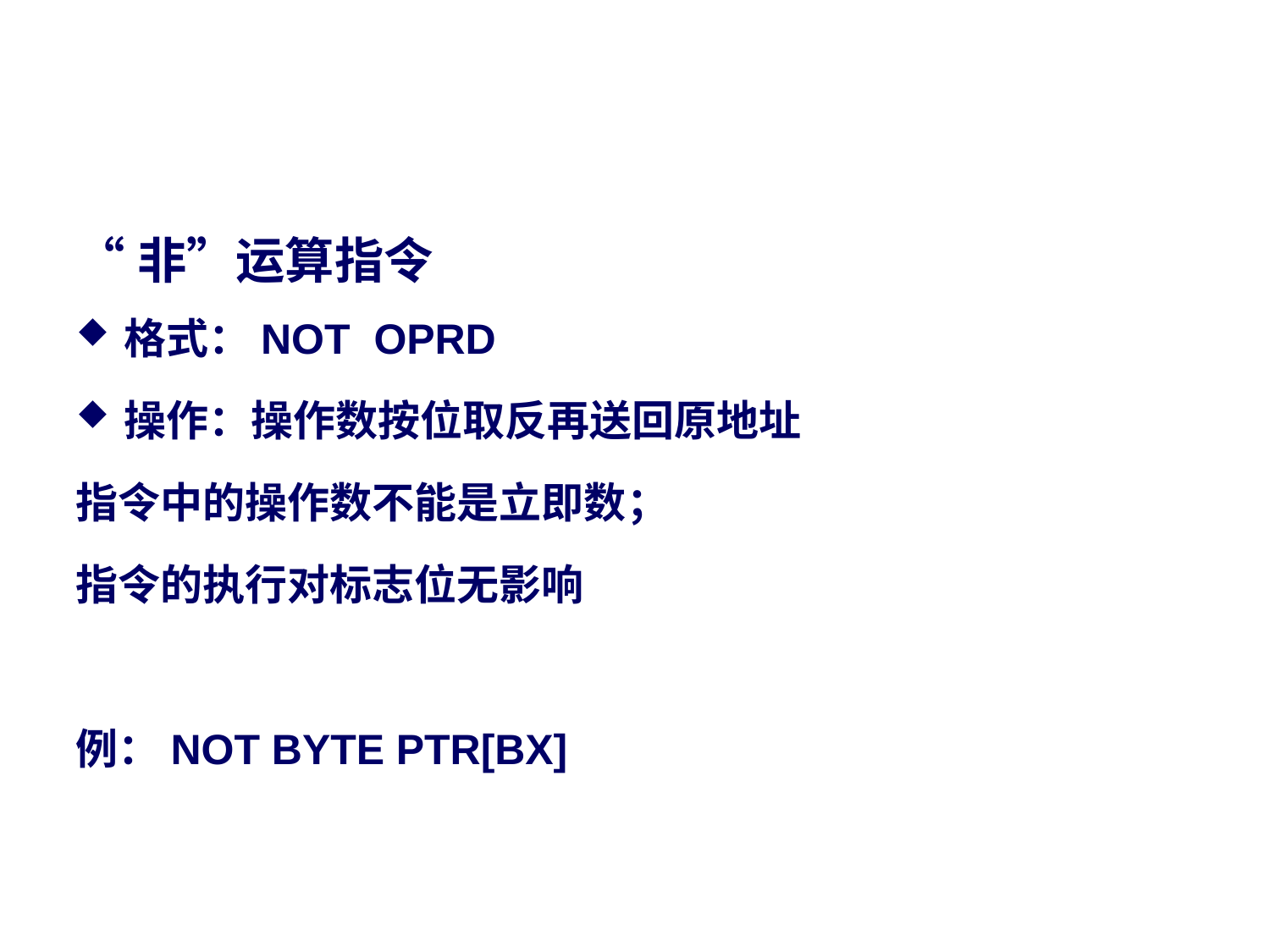

#
“非”运算指令
格式：NOT  OPRD
操作：操作数按位取反再送回原地址
指令中的操作数不能是立即数；
指令的执行对标志位无影响

例：NOT BYTE PTR[BX]